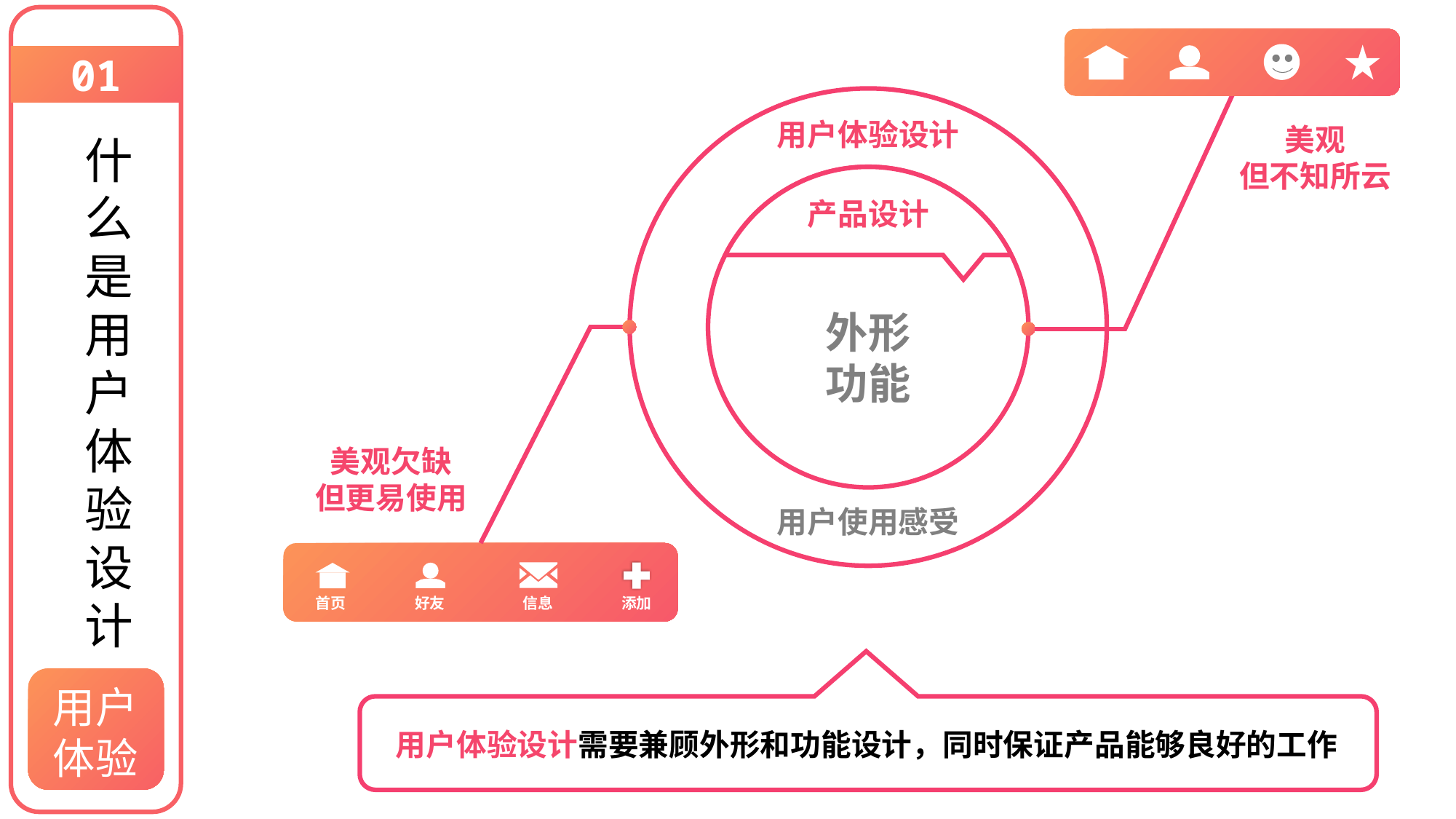

01
什么是用户体验设计

用户体验

用户体验设计

产品设计
外形
功能
用户使用感受
美观
但不知所云

美观欠缺
但更易使用

首页
好友
信息
添加

用户体验设计需要兼顾外形和功能设计，同时保证产品能够良好的工作